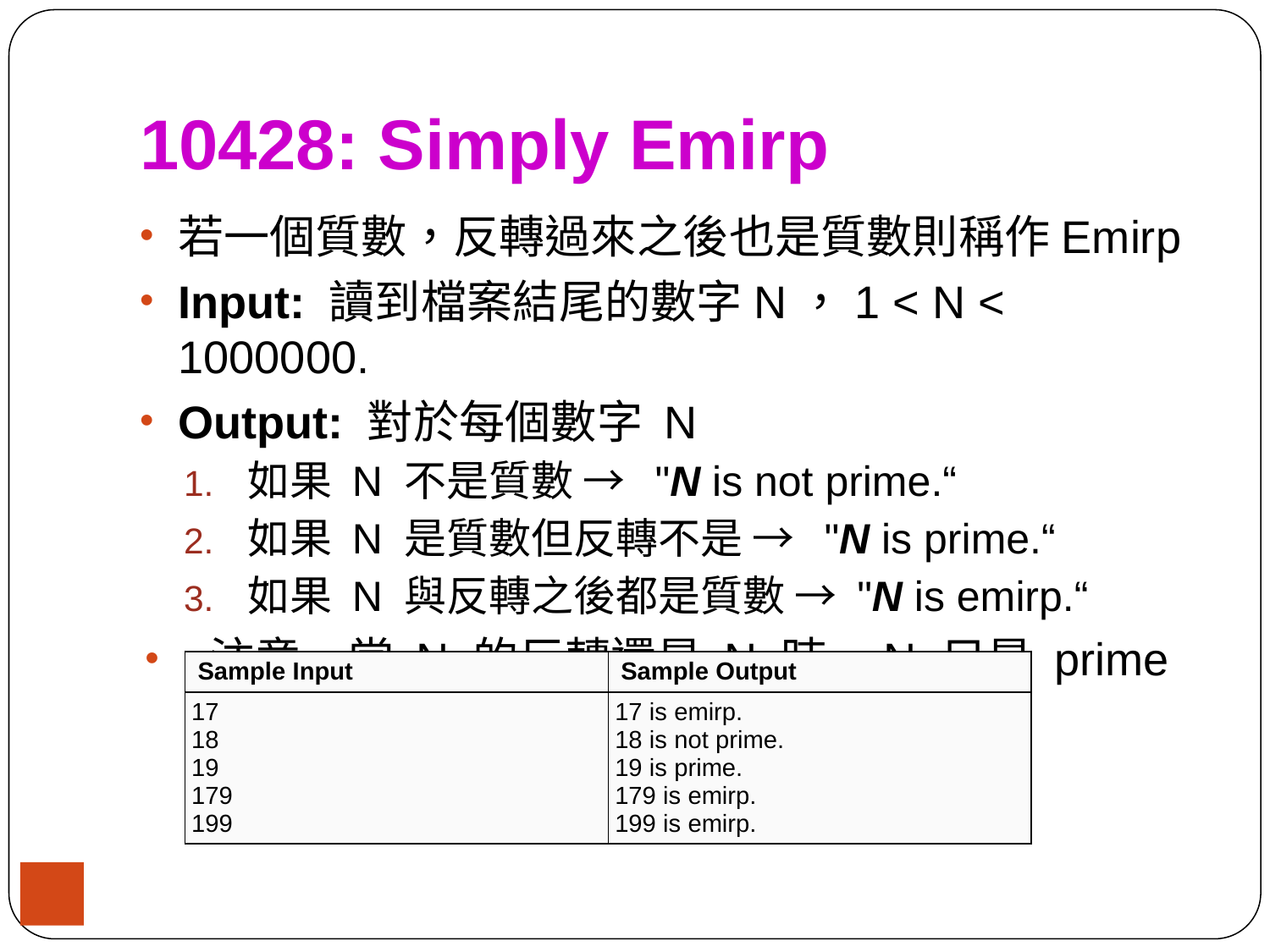

# 10428: Simply Emirp
若一個質數，反轉過來之後也是質數則稱作Emirp
Input: 讀到檔案結尾的數字N，1 < N < 1000000.
Output: 對於每個數字 N
如果 N 不是質數 →  "N is not prime.“
如果 N 是質數但反轉不是 →  "N is prime.“
如果 N 與反轉之後都是質數 → "N is emirp.“
注意: 當 N 的反轉還是 N 時，N 只是 prime
| Sample Input | Sample Output |
| --- | --- |
| 17 18 19 179 199 | 17 is emirp. 18 is not prime. 19 is prime. 179 is emirp. 199 is emirp. |